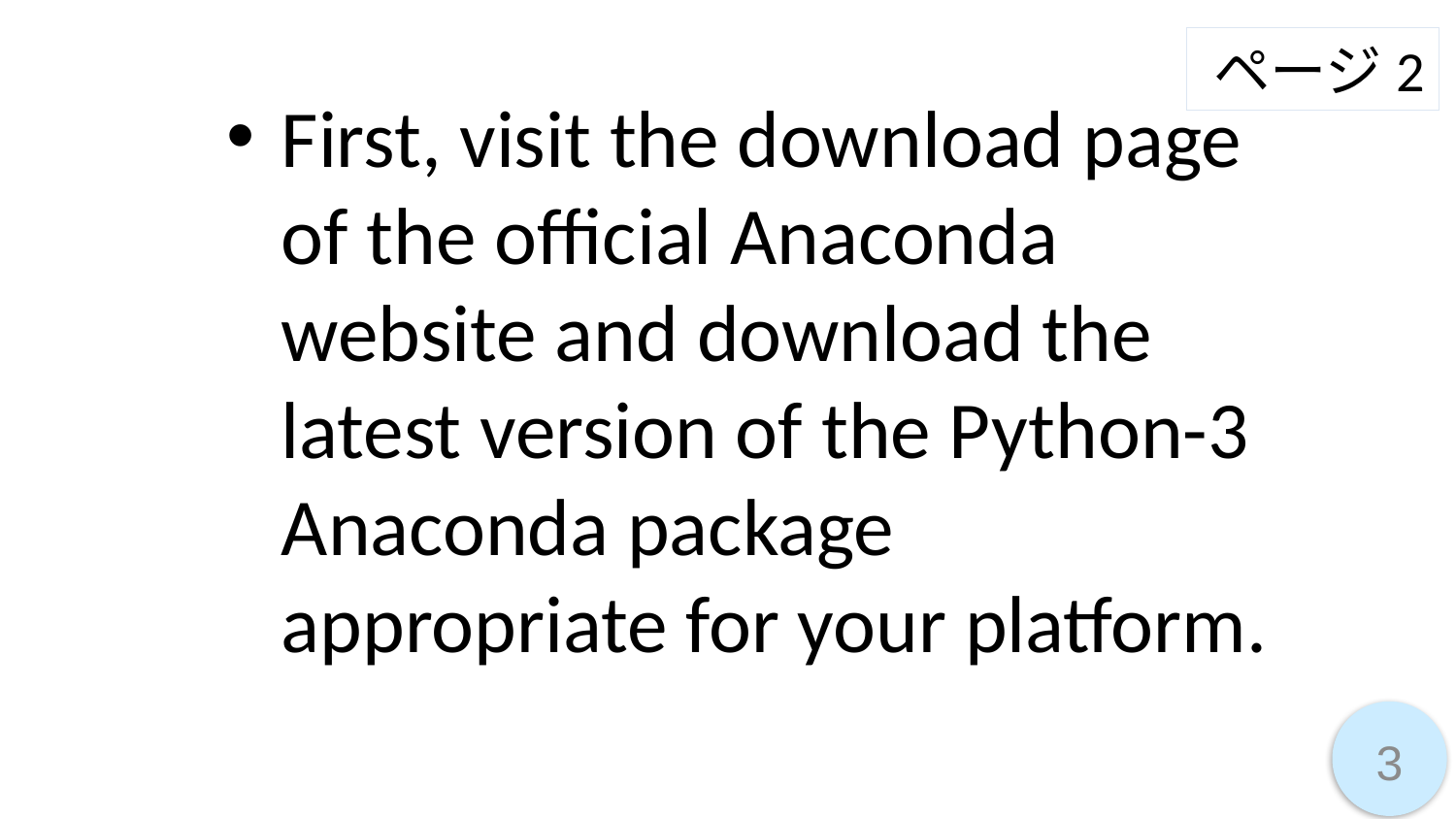

ページ2
First, visit the download page of the official Anaconda website and download the latest version of the Python-3 Anaconda package appropriate for your platform.
3